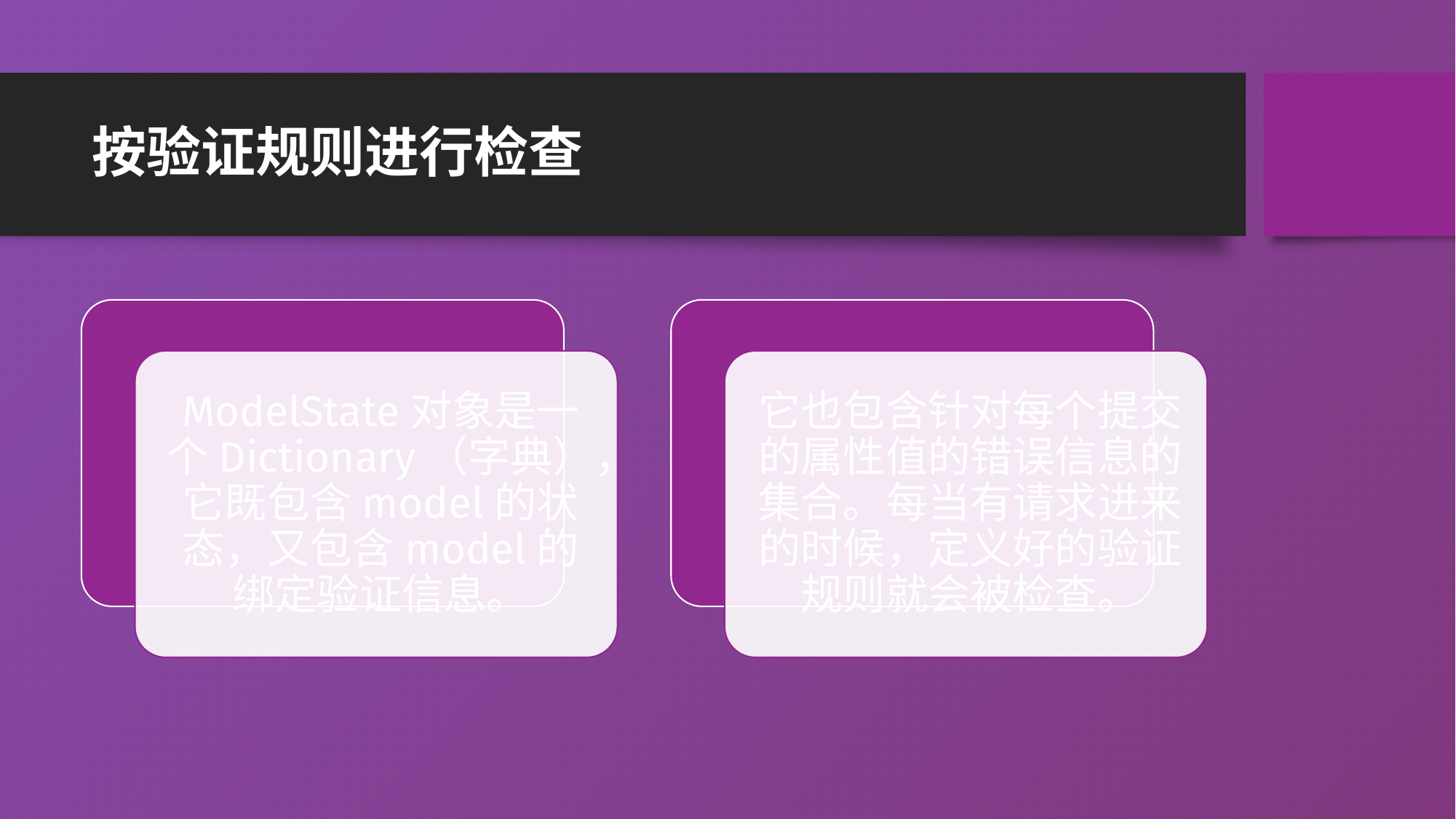

# 按验证规则进行检查
ModelState对象是一个Dictionary（字典），它既包含model的状态，又包含model的绑定验证信息。
它也包含针对每个提交的属性值的错误信息的集合。每当有请求进来的时候，定义好的验证规则就会被检查。